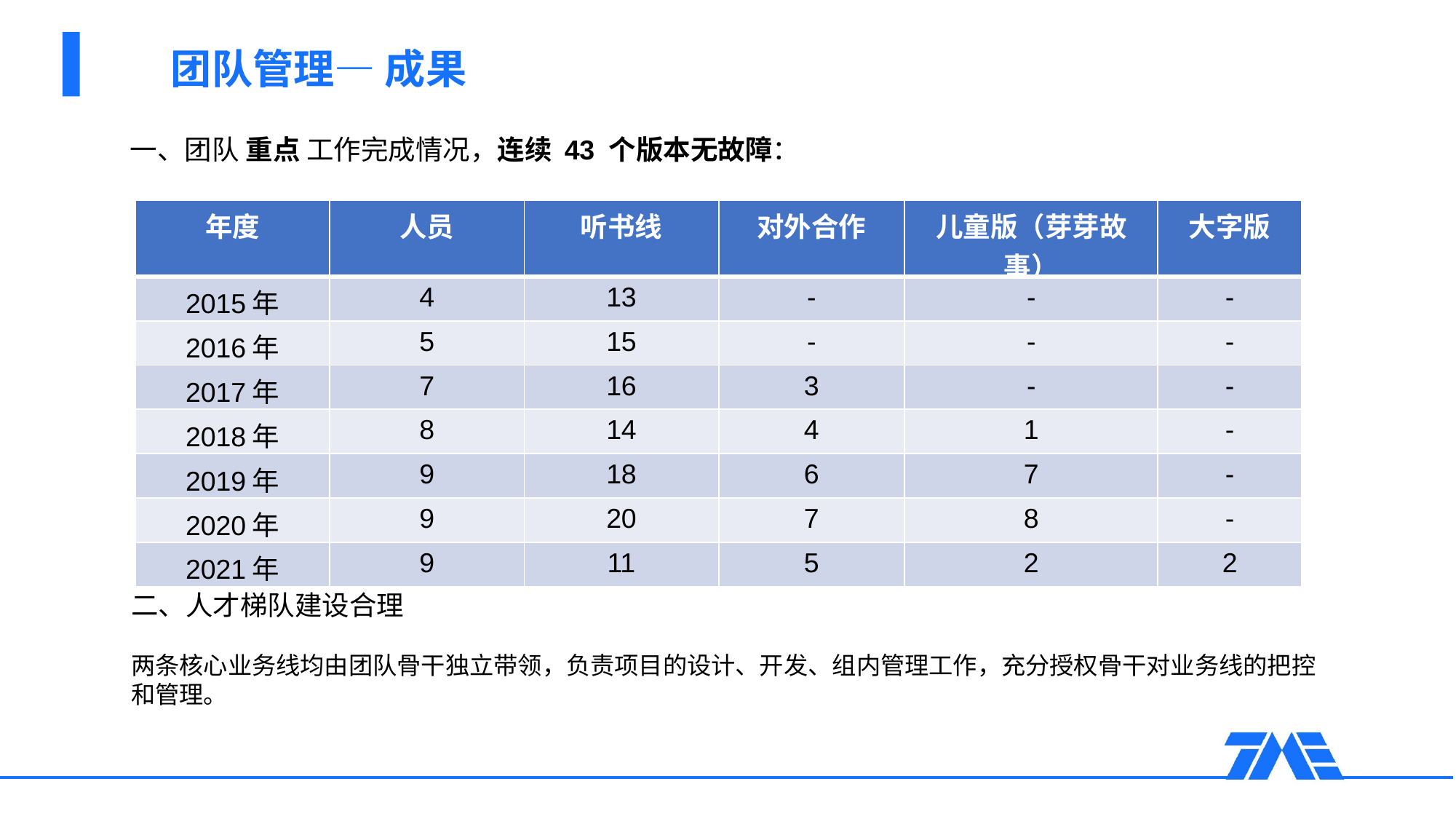

团队管理— 成果
一、团队 重点 工作完成情况，连续 43 个版本无故障：
| 年度 | 人员 | 听书线 | 对外合作 | 儿童版（芽芽故事） | 大字版 |
| --- | --- | --- | --- | --- | --- |
| 2015年 | 4 | 13 | - | - | - |
| 2016年 | 5 | 15 | - | - | - |
| 2017年 | 7 | 16 | 3 | - | - |
| 2018年 | 8 | 14 | 4 | 1 | - |
| 2019年 | 9 | 18 | 6 | 7 | - |
| 2020年 | 9 | 20 | 7 | 8 | - |
| 2021年 | 9 | 11 | 5 | 2 | 2 |
第一步
二、人才梯队建设合理

两条核心业务线均由团队骨干独立带领，负责项目的设计、开发、组内管理工作，充分授权骨干对业务线的把控和管理。